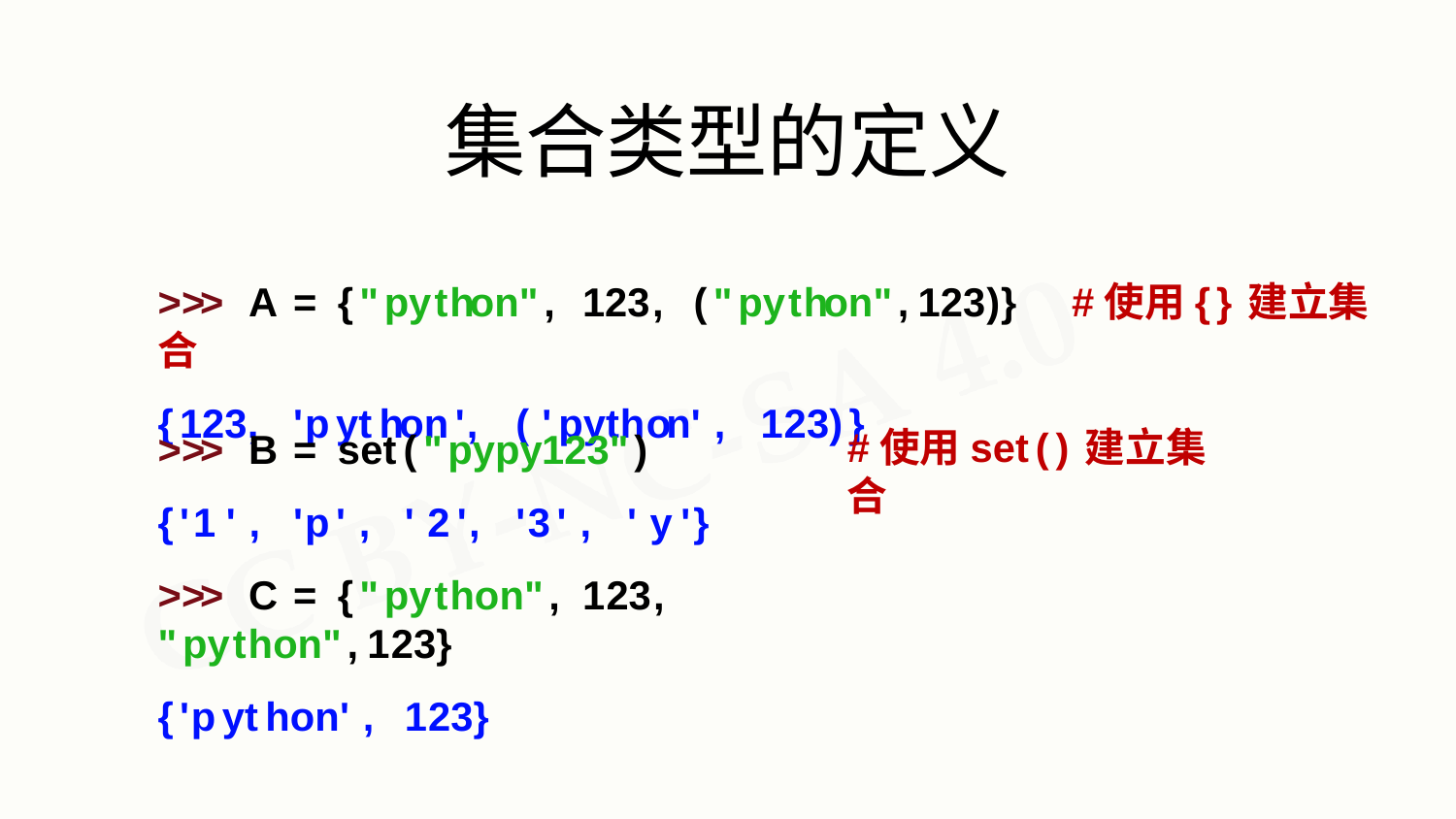

# 集合类型的定义
>>>	A	=	{"python",	123,	("python",123)}	#使用{}建立集合
{123,	'python',	('python',	123)}

#使用set()建立集合
>>>	B	=	set("pypy123")
{'1',	'p',	'2',	'3',	'y'}

>>>	C	=	{"python",	123,	"python",123}
{'python',	123}